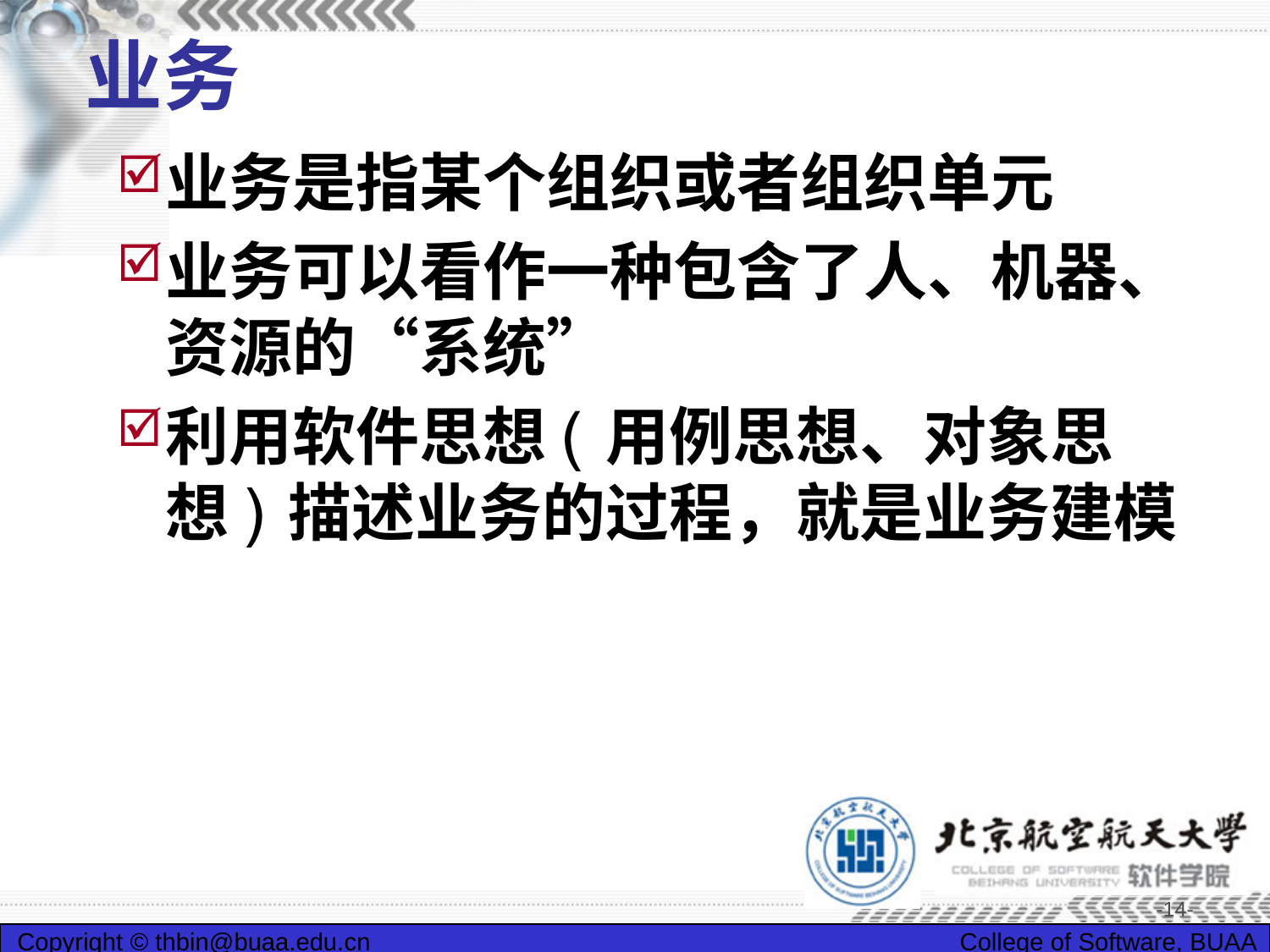

# 业务
业务是指某个组织或者组织单元
业务可以看作一种包含了人、机器、资源的“系统”
利用软件思想(用例思想、对象思想)描述业务的过程，就是业务建模
-14-